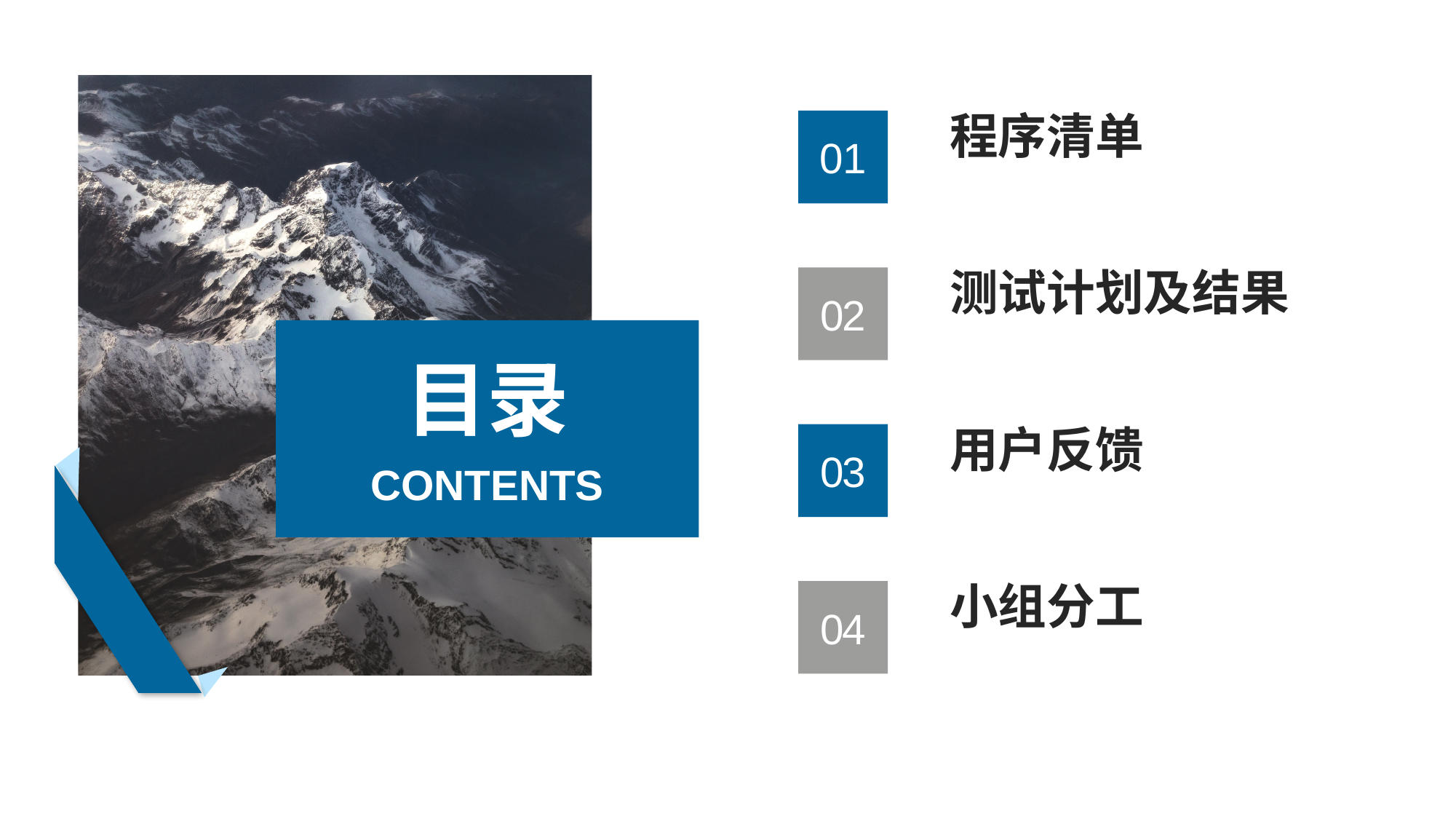

程序清单

01
测试计划及结果

02
用户反馈

03
小组分工

04

目录
CONTENTS